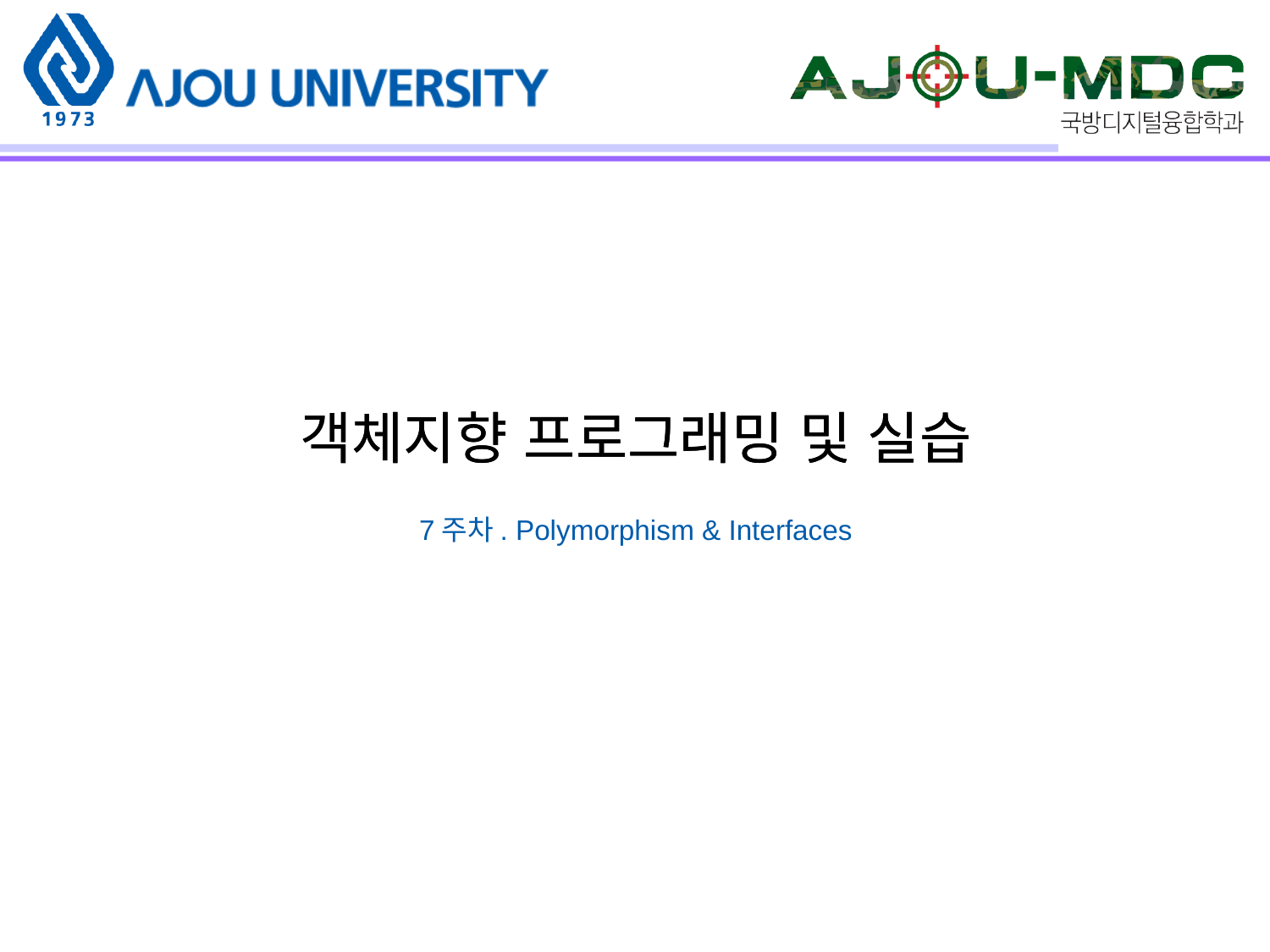

객체지향 프로그래밍 및 실습
7주차. Polymorphism & Interfaces